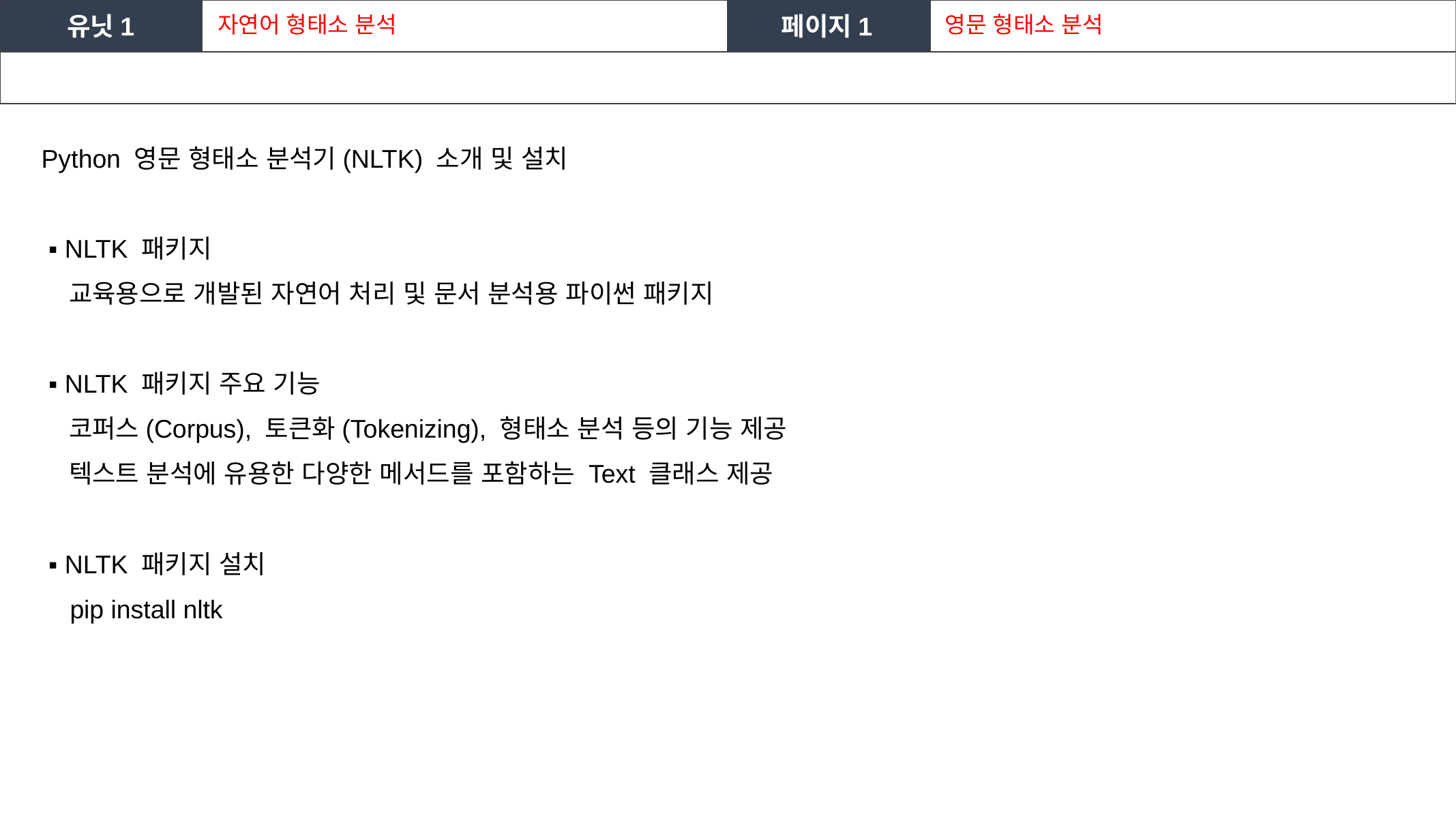

유닛1
자연어 형태소 분석
페이지1
영문 형태소 분석

Python 영문 형태소 분석기(NLTK) 소개 및 설치

 ▪ NLTK 패키지
   교육용으로 개발된 자연어 처리 및 문서 분석용 파이썬 패키지

 ▪ NLTK 패키지 주요 기능
   코퍼스(Corpus), 토큰화(Tokenizing), 형태소 분석 등의 기능 제공
   텍스트 분석에 유용한 다양한 메서드를 포함하는 Text 클래스 제공

 ▪ NLTK 패키지 설치
    pip install nltk